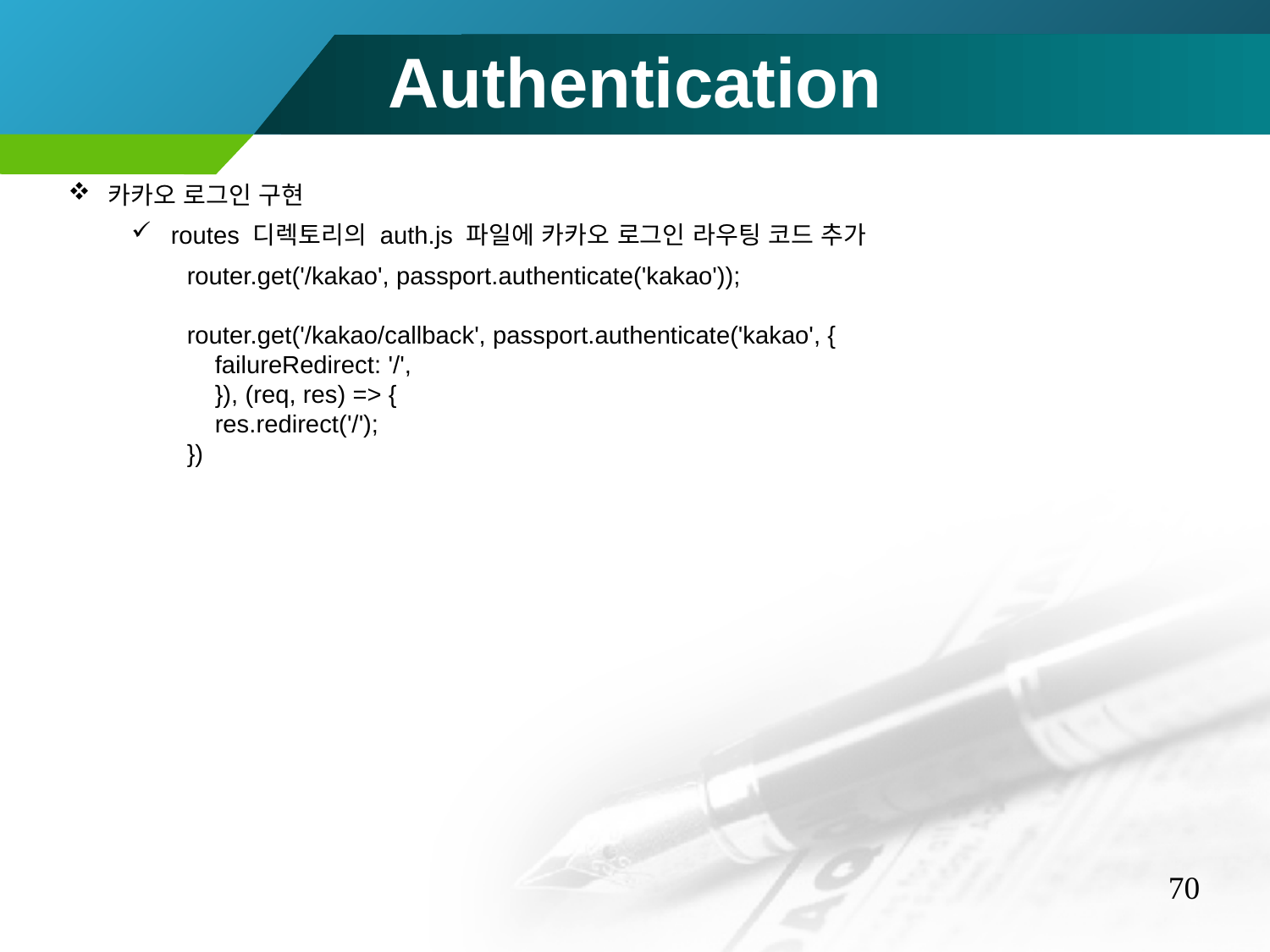

Authentication
카카오 로그인 구현
routes 디렉토리의 auth.js 파일에 카카오 로그인 라우팅 코드 추가
router.get('/kakao', passport.authenticate('kakao'));

router.get('/kakao/callback', passport.authenticate('kakao', {
    failureRedirect: '/',
    }), (req, res) => {
    res.redirect('/');
})
70